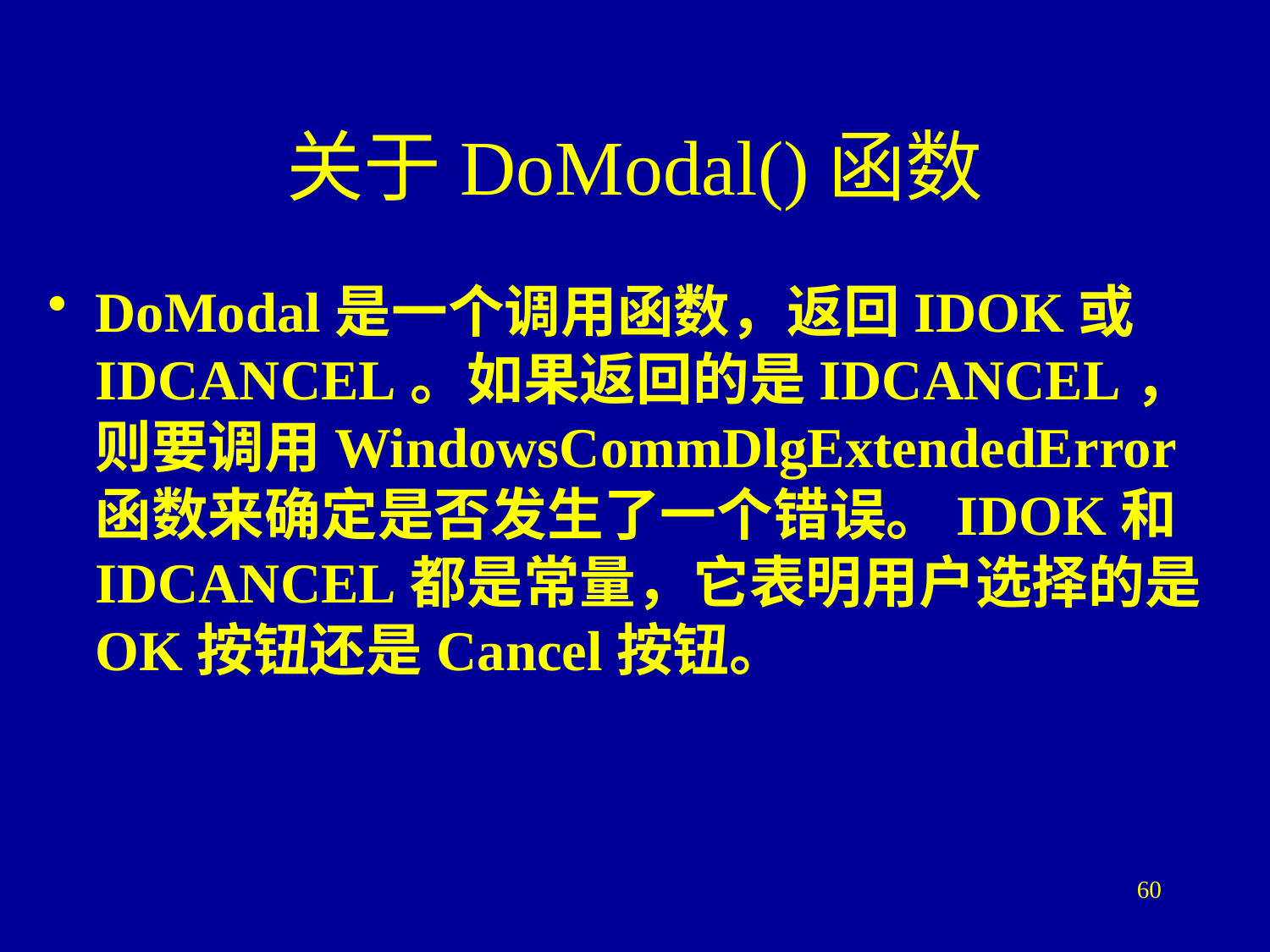

# 关于DoModal()函数
DoModal是一个调用函数，返回IDOK或IDCANCEL。如果返回的是IDCANCEL，则要调用WindowsCommDlgExtendedError函数来确定是否发生了一个错误。IDOK和IDCANCEL都是常量，它表明用户选择的是OK按钮还是Cancel按钮。
60